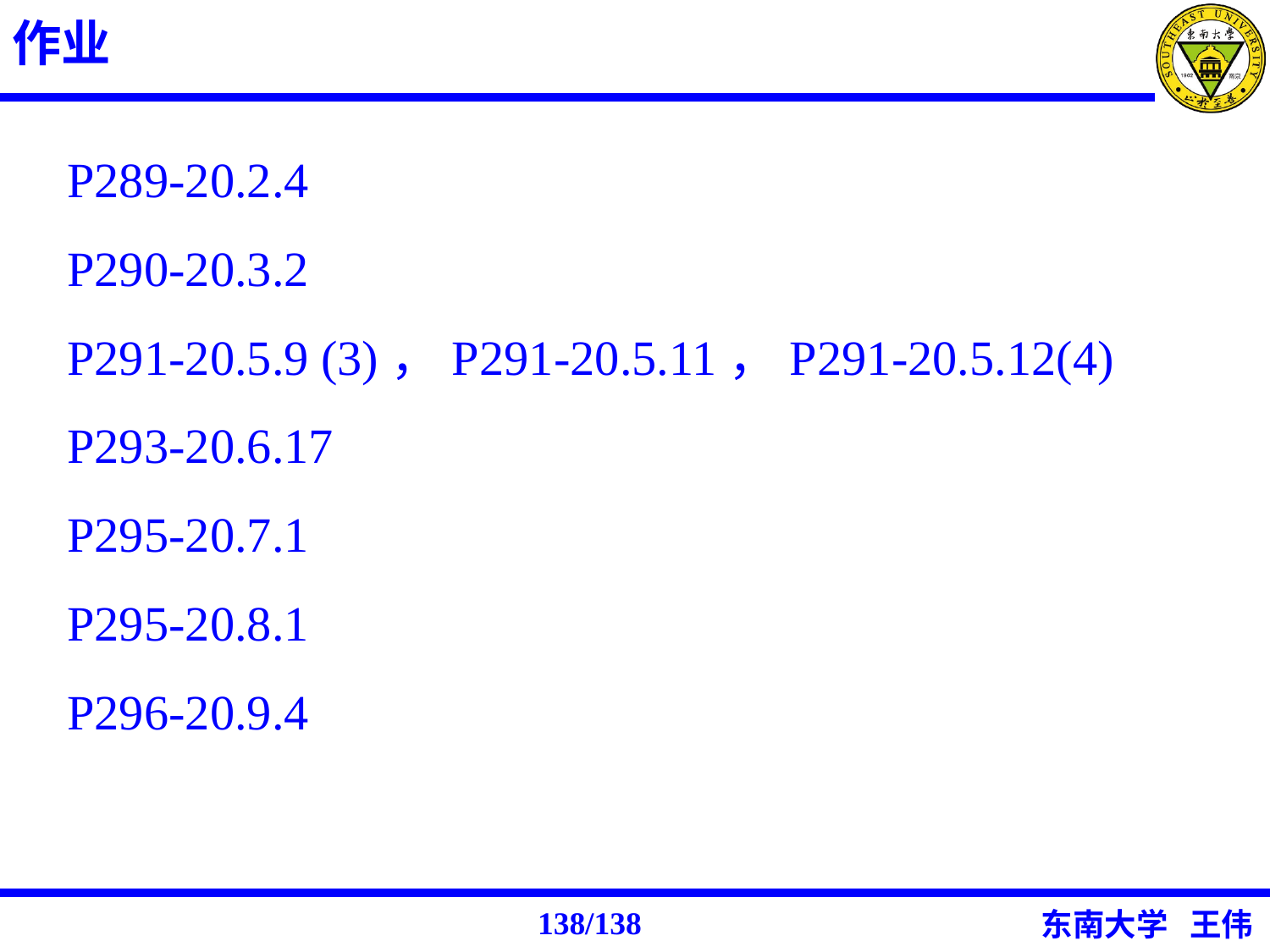

作业
P289-20.2.4
P290-20.3.2
P291-20.5.9 (3)，P291-20.5.11，P291-20.5.12(4)
P293-20.6.17
P295-20.7.1
P295-20.8.1
P296-20.9.4